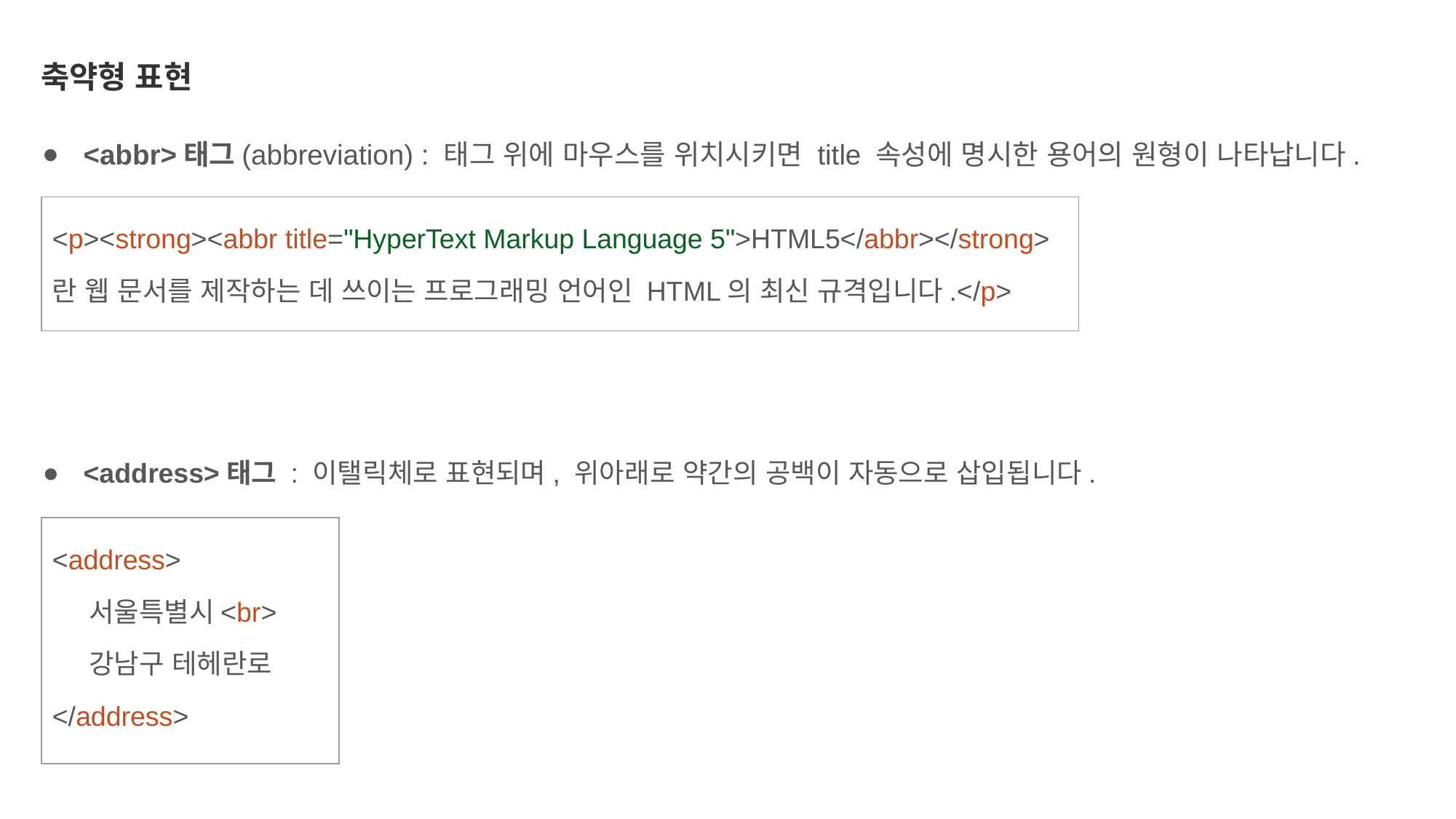

축약형 표현
<abbr>태그(abbreviation) : 태그 위에 마우스를 위치시키면 title 속성에 명시한 용어의 원형이 나타납니다.
| <p><strong><abbr title="HyperText Markup Language 5">HTML5</abbr></strong> 란 웹 문서를 제작하는 데 쓰이는 프로그래밍 언어인 HTML의 최신 규격입니다.</p> |
| --- |
<address>태그 : 이탤릭체로 표현되며, 위아래로 약간의 공백이 자동으로 삽입됩니다.
| <address> 서울특별시<br> 강남구 테헤란로 </address> |
| --- |